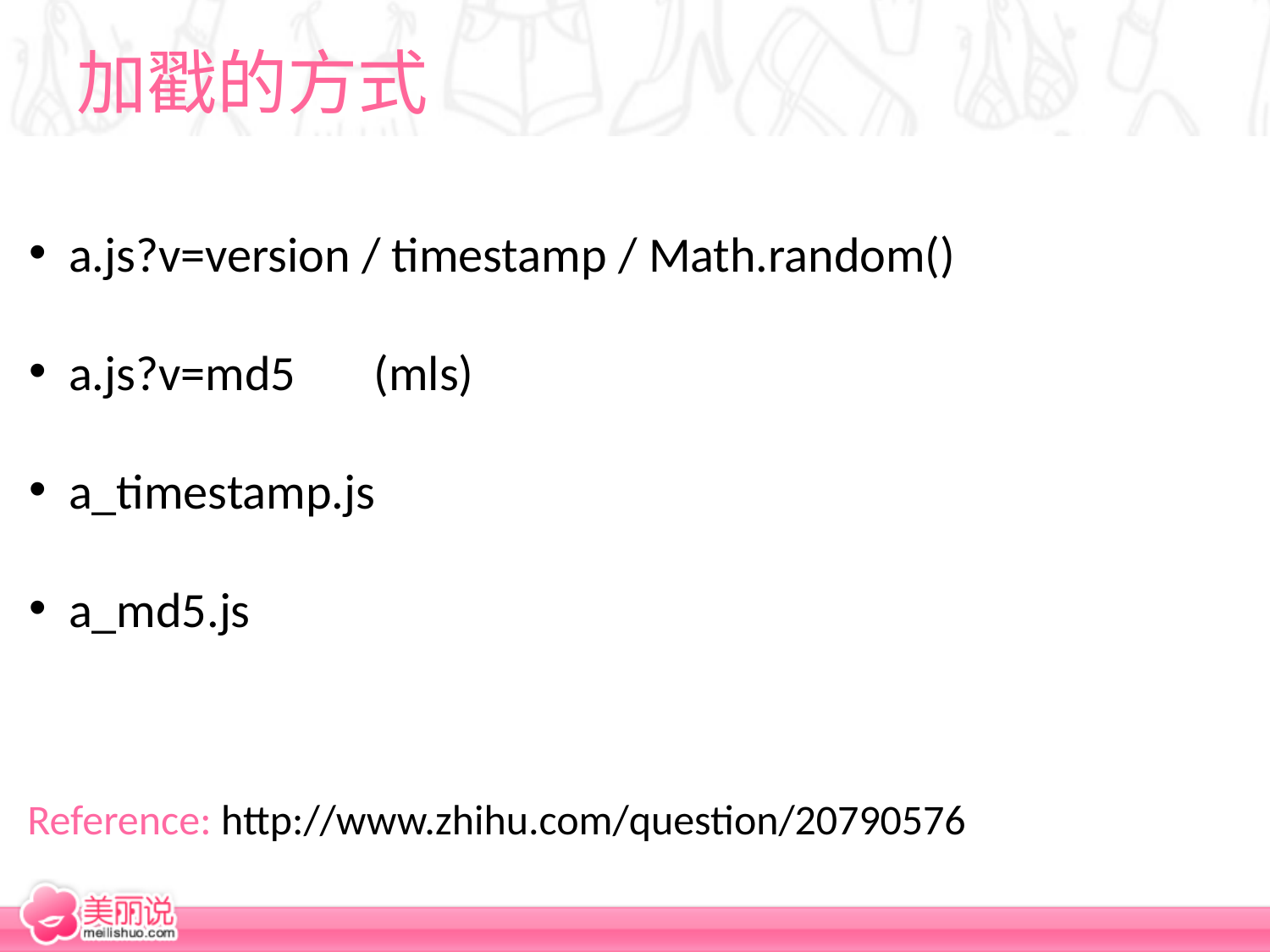

# 加戳的方式
a.js?v=version / timestamp / Math.random()

a.js?v=md5       (mls)

a_timestamp.js

a_md5.js
Reference: http://www.zhihu.com/question/20790576